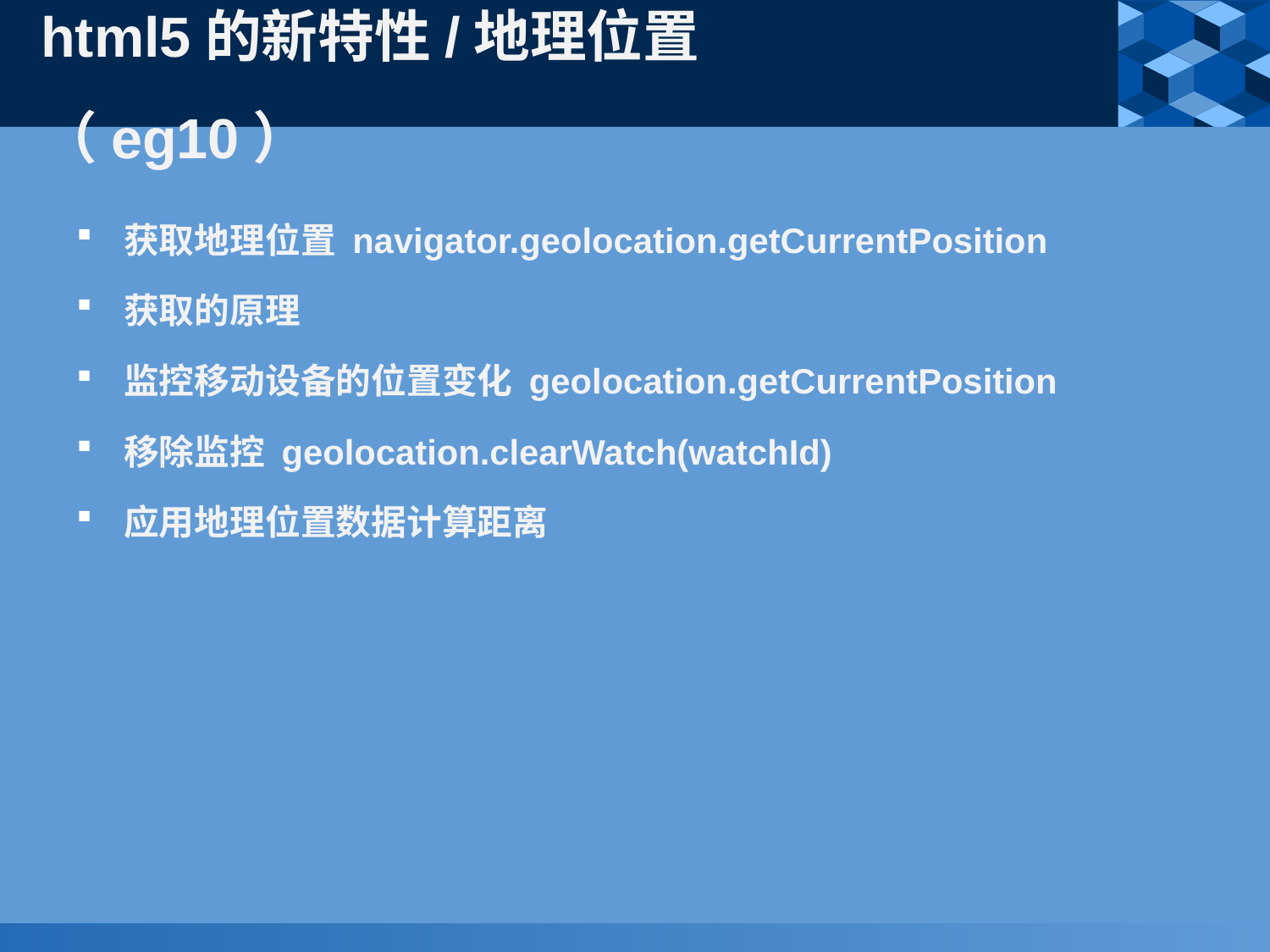

# html5的新特性/地理位置（eg10）
获取地理位置 navigator.geolocation.getCurrentPosition
获取的原理
监控移动设备的位置变化 geolocation.getCurrentPosition
移除监控 geolocation.clearWatch(watchId)
应用地理位置数据计算距离